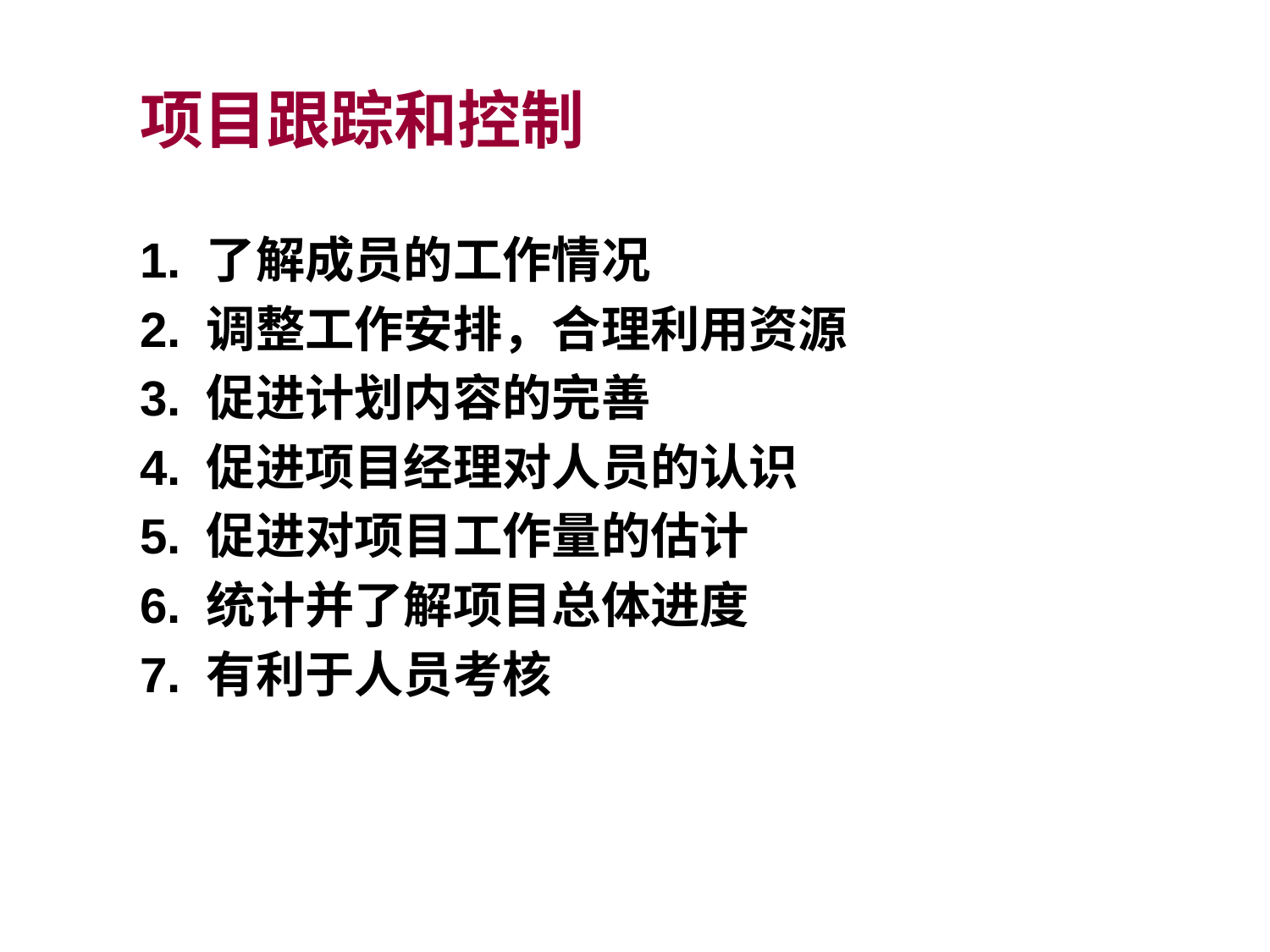

项目跟踪和控制
1. 了解成员的工作情况
2. 调整工作安排，合理利用资源
3. 促进计划内容的完善
4. 促进项目经理对人员的认识
5. 促进对项目工作量的估计
6. 统计并了解项目总体进度
7. 有利于人员考核